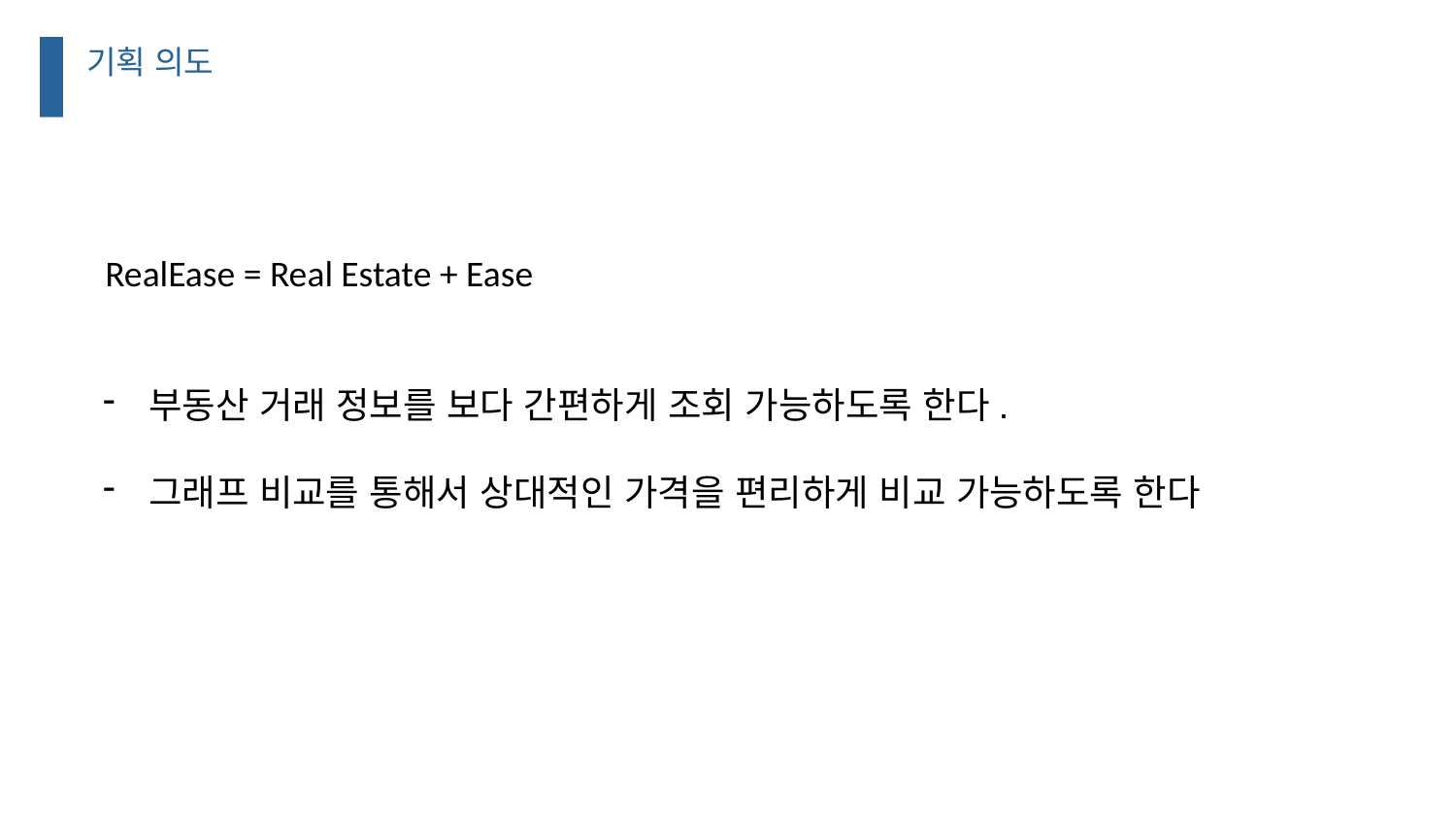

RealEase = Real Estate + Ease
부동산 거래 정보를 보다 간편하게 조회 가능하도록 한다.

그래프 비교를 통해서 상대적인 가격을 편리하게 비교 가능하도록 한다